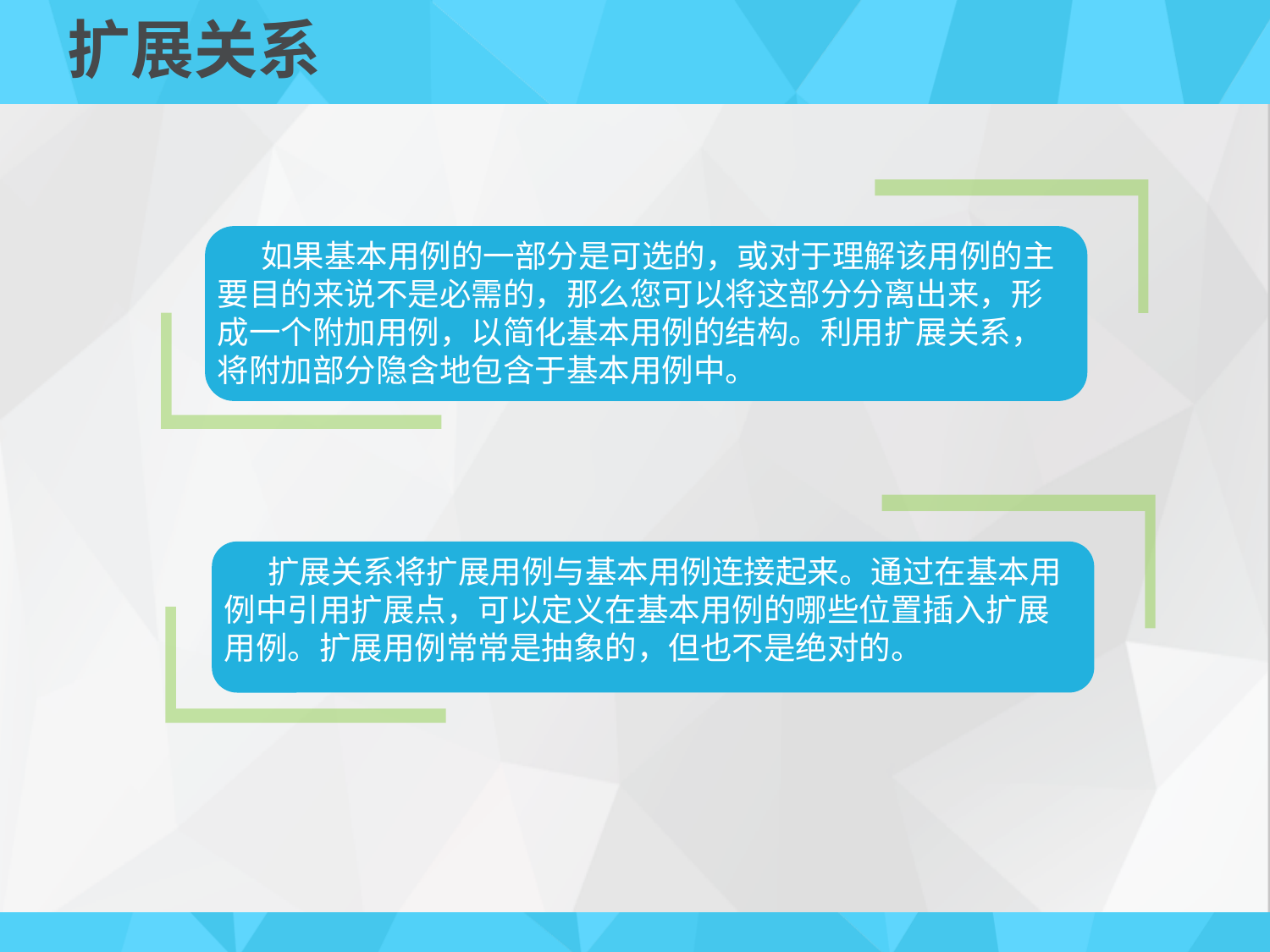

# 扩展关系

     如果基本用例的一部分是可选的，或对于理解该用例的主要目的来说不是必需的，那么您可以将这部分分离出来，形成一个附加用例，以简化基本用例的结构。利用扩展关系，将附加部分隐含地包含于基本用例中。

     扩展关系将扩展用例与基本用例连接起来。通过在基本用例中引用扩展点，可以定义在基本用例的哪些位置插入扩展用例。扩展用例常常是抽象的，但也不是绝对的。